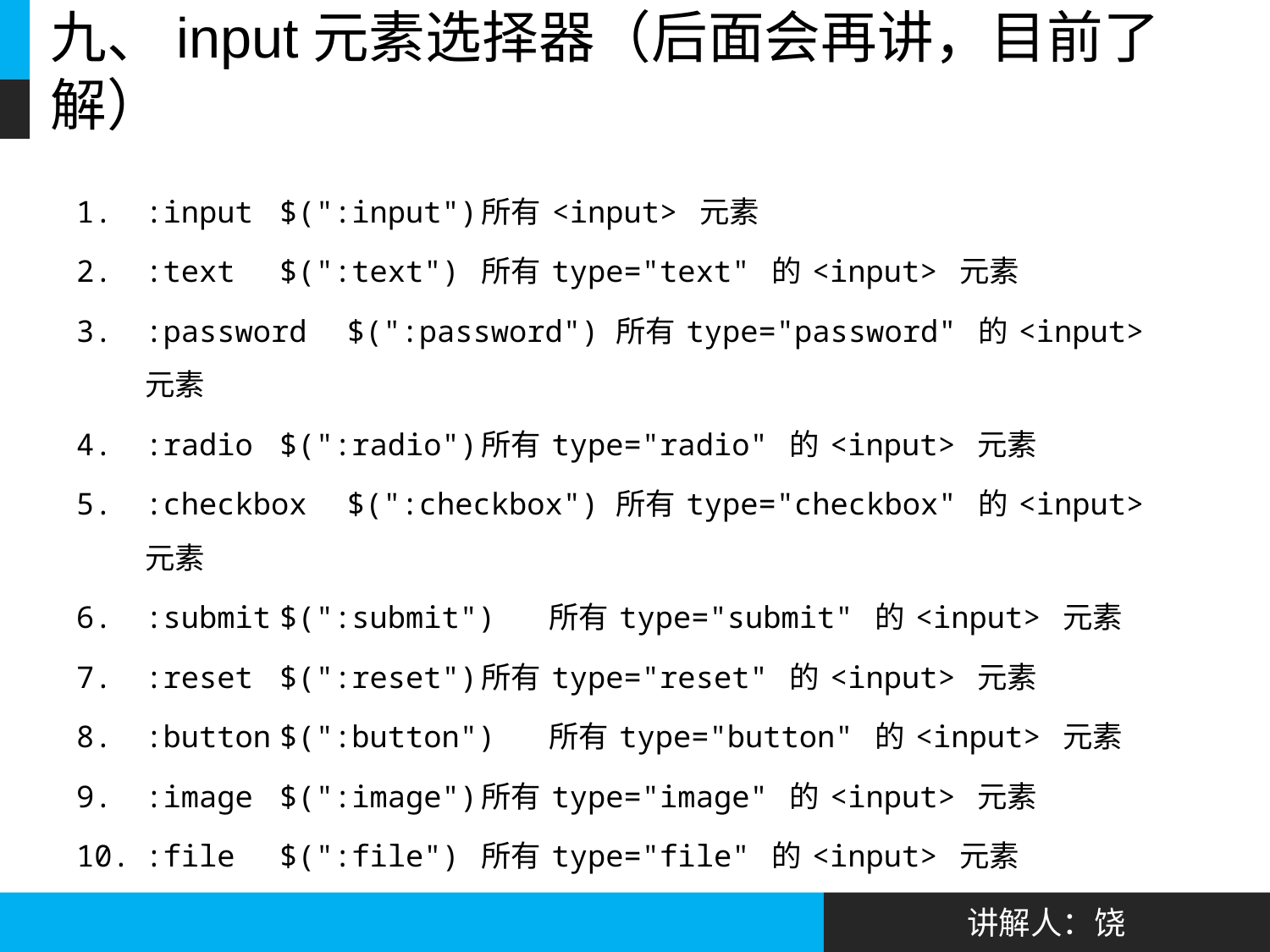

# 九、input元素选择器（后面会再讲，目前了解）
:input	$(":input")	所有 <input> 元素
:text	$(":text")	所有 type="text" 的 <input> 元素
:password	$(":password")	所有 type="password" 的 <input> 元素
:radio	$(":radio")	所有 type="radio" 的 <input> 元素
:checkbox	$(":checkbox")	所有 type="checkbox" 的 <input> 元素
:submit	$(":submit")	所有 type="submit" 的 <input> 元素
:reset	$(":reset")	所有 type="reset" 的 <input> 元素
:button	$(":button")	所有 type="button" 的 <input> 元素
:image	$(":image")	所有 type="image" 的 <input> 元素
:file	$(":file")	所有 type="file" 的 <input> 元素